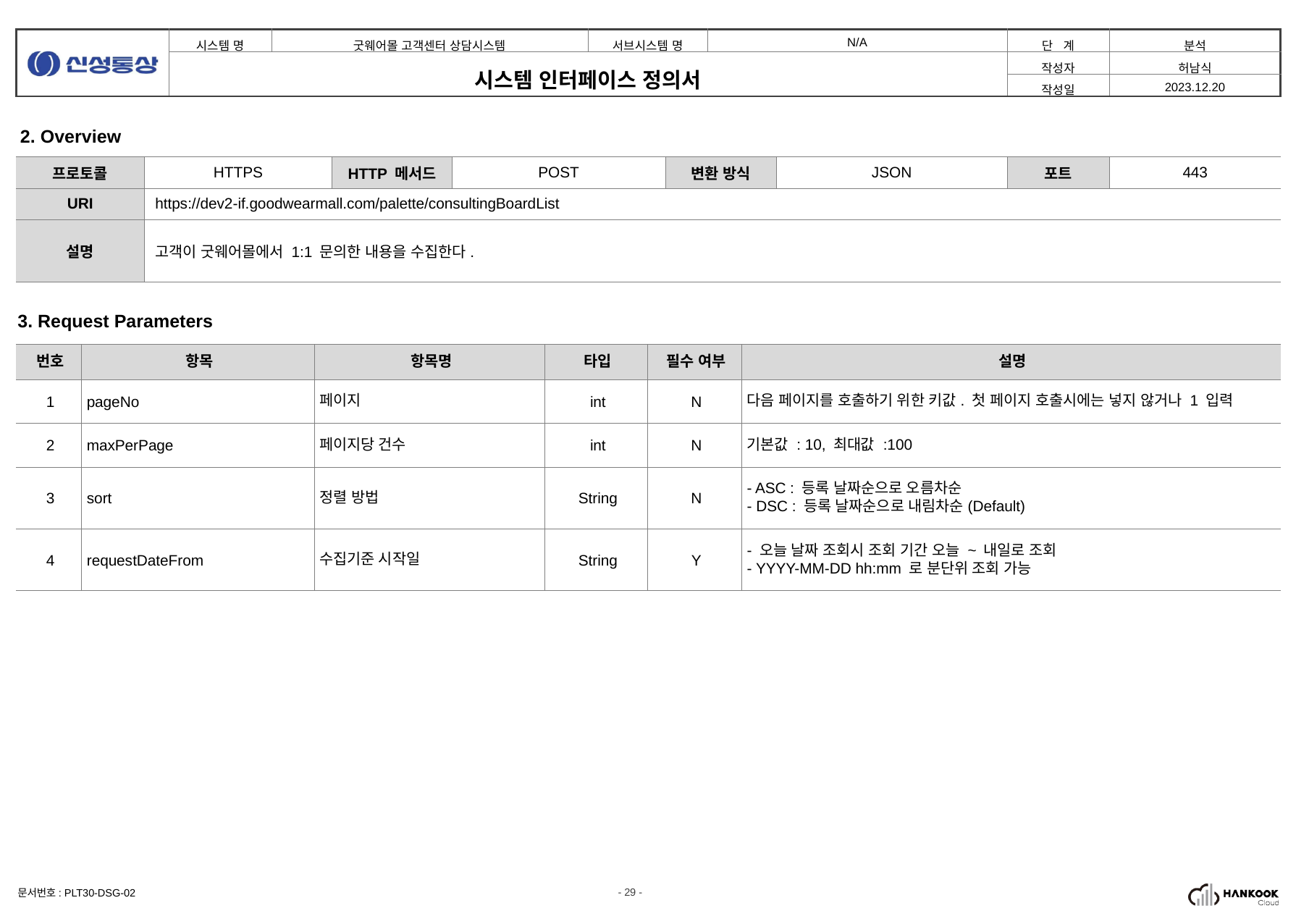

2. Overview
| 프로토콜 | HTTPS | HTTP 메서드 | POST | 변환 방식 | JSON | 포트 | 443 |
| --- | --- | --- | --- | --- | --- | --- | --- |
| URI | https://dev2-if.goodwearmall.com/palette/consultingBoardList |  |  |  |  |  |  |
| 설명 | 고객이 굿웨어몰에서 1:1 문의한 내용을 수집한다. |  |  |  |  |  |  |
3. Request Parameters
| 번호 | 항목 | 항목명 | 타입 | 필수 여부 | 설명 |
| --- | --- | --- | --- | --- | --- |
| 1 | pageNo | 페이지 | int | N | 다음 페이지를 호출하기 위한 키값. 첫 페이지 호출시에는 넣지 않거나 1 입력 |
| 2 | maxPerPage | 페이지당 건수 | int | N | 기본값 : 10, 최대값 :100 |
| 3 | sort | 정렬 방법 | String | N | - ASC : 등록 날짜순으로 오름차순 - DSC : 등록 날짜순으로 내림차순(Default) |
| 4 | requestDateFrom | 수집기준 시작일 | String | Y | - 오늘 날짜 조회시 조회 기간 오늘 ~ 내일로 조회 - YYYY-MM-DD hh:mm 로 분단위 조회 가능 |